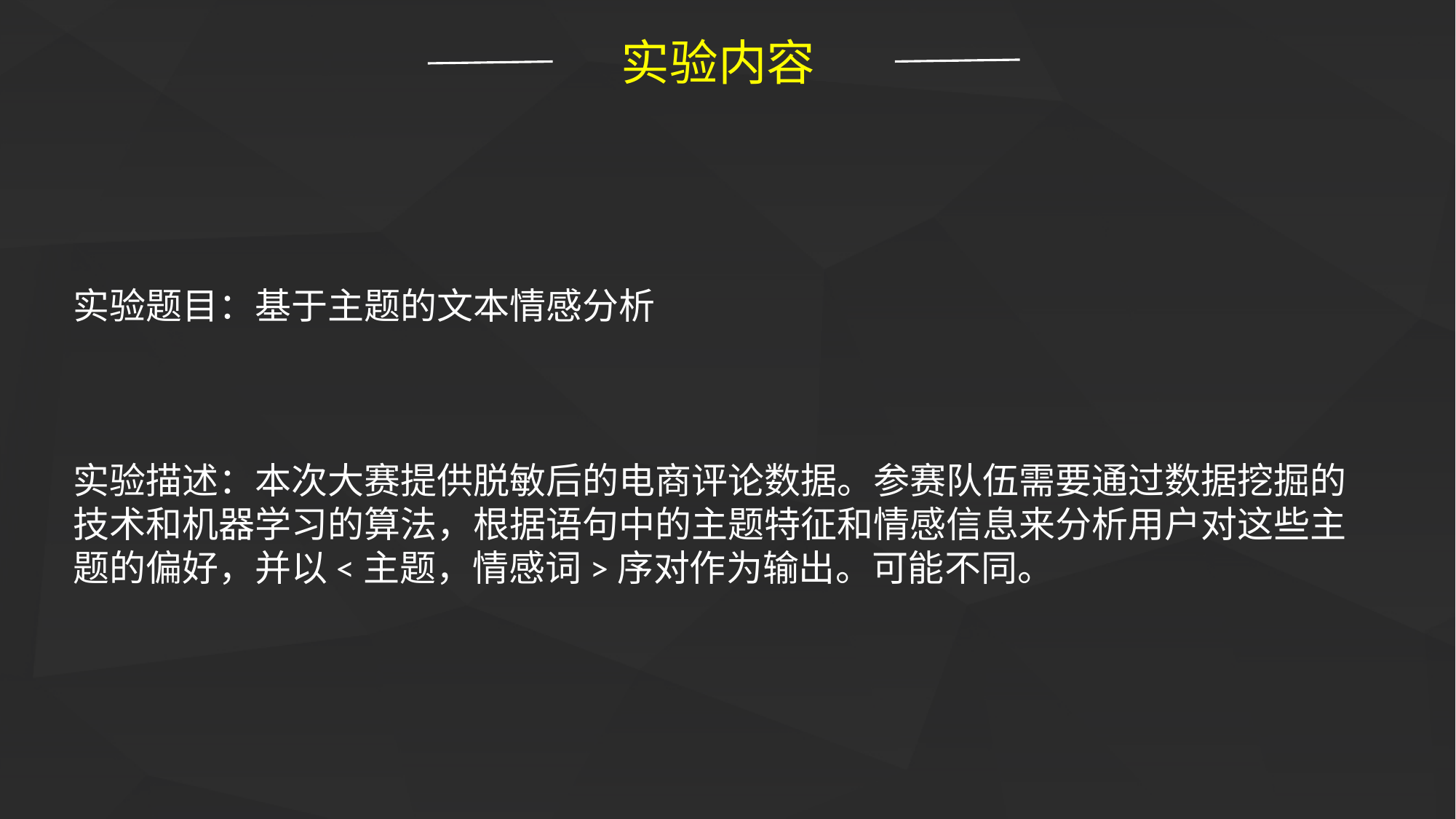

实验内容
实验题目：基于主题的文本情感分析

实验描述：本次大赛提供脱敏后的电商评论数据。参赛队伍需要通过数据挖掘的技术和机器学习的算法，根据语句中的主题特征和情感信息来分析用户对这些主题的偏好，并以<主题，情感词>序对作为输出。可能不同。